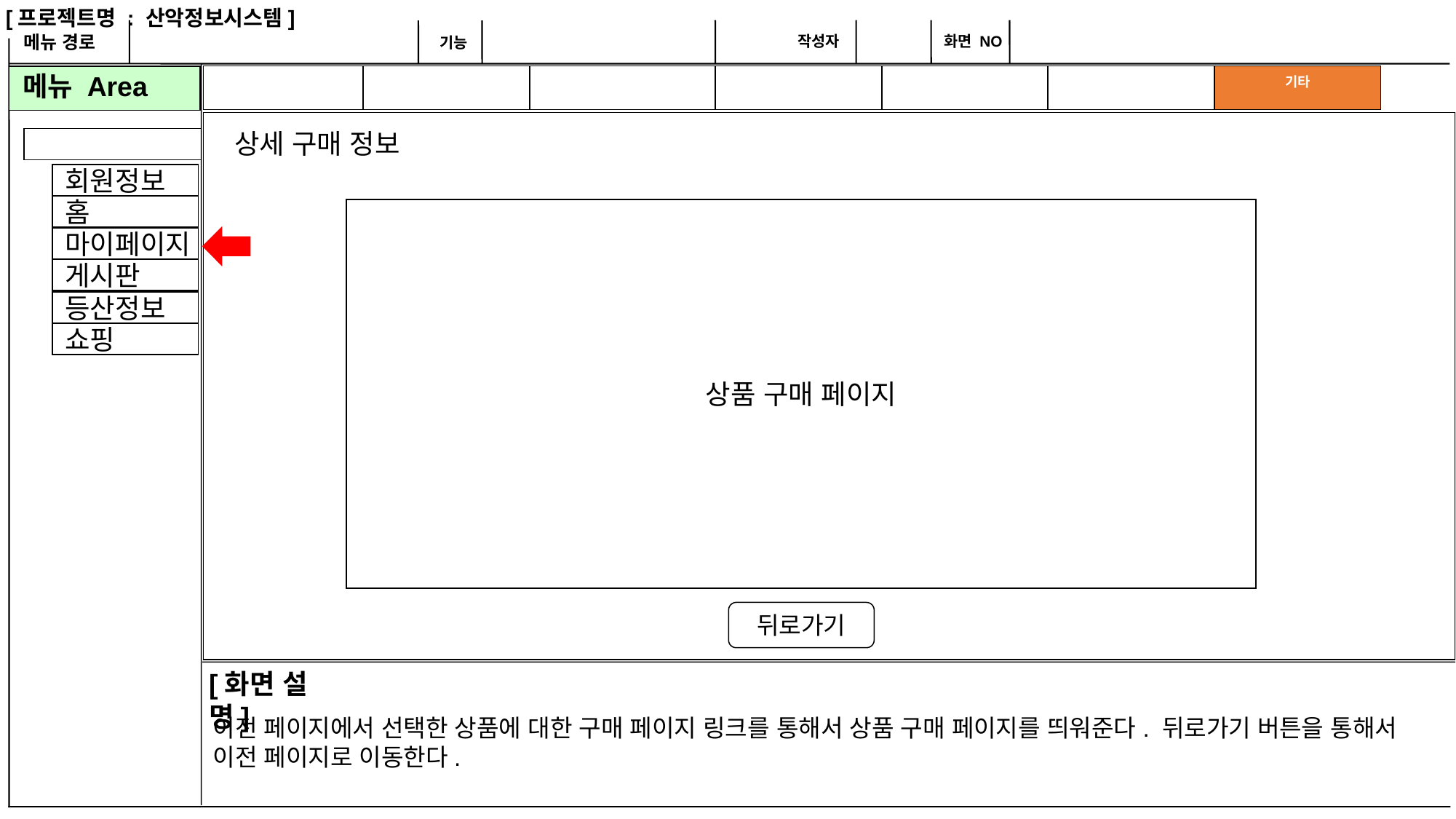

상세 구매 정보
상품 구매 페이지

뒤로가기
이전 페이지에서 선택한 상품에 대한 구매 페이지 링크를 통해서 상품 구매 페이지를 띄워준다. 뒤로가기 버튼을 통해서 이전 페이지로 이동한다.